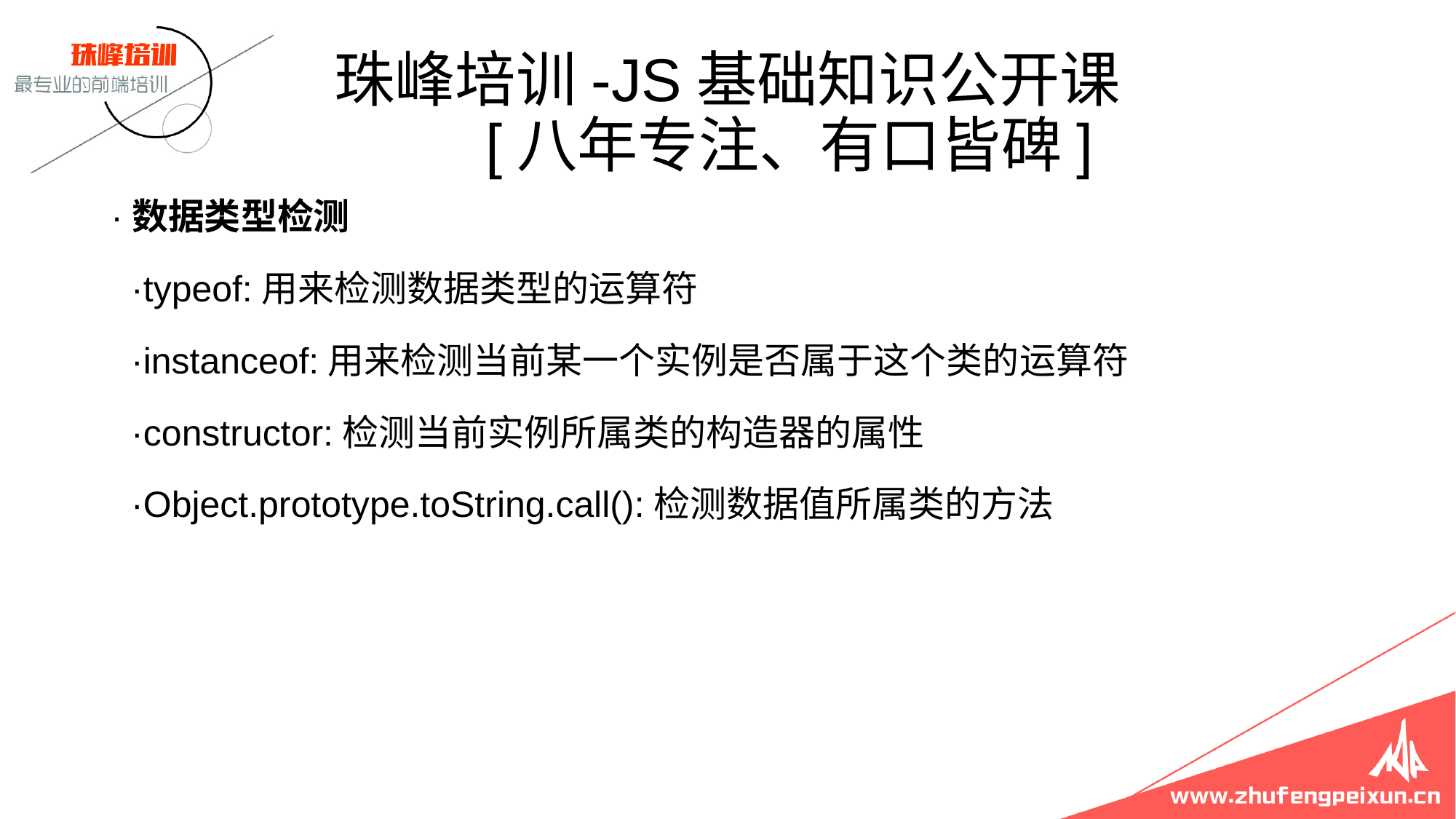

# 珠峰培训-JS基础知识公开课 [八年专注、有口皆碑]
·数据类型检测
  ·typeof:用来检测数据类型的运算符
  ·instanceof:用来检测当前某一个实例是否属于这个类的运算符
  ·constructor:检测当前实例所属类的构造器的属性
  ·Object.prototype.toString.call():检测数据值所属类的方法